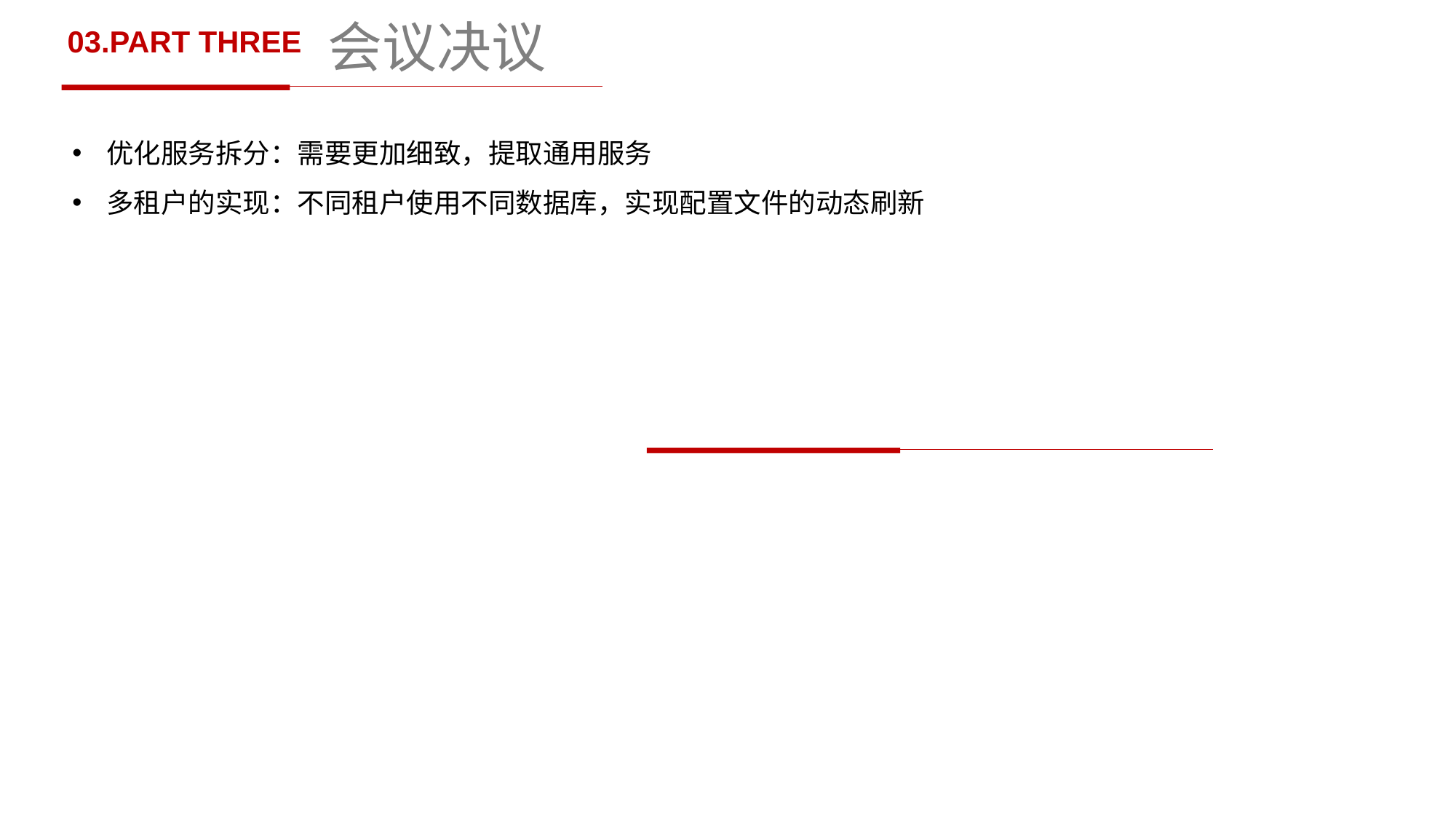

# 会议决议
03.PART THREE

优化服务拆分：需要更加细致，提取通用服务
多租户的实现：不同租户使用不同数据库，实现配置文件的动态刷新